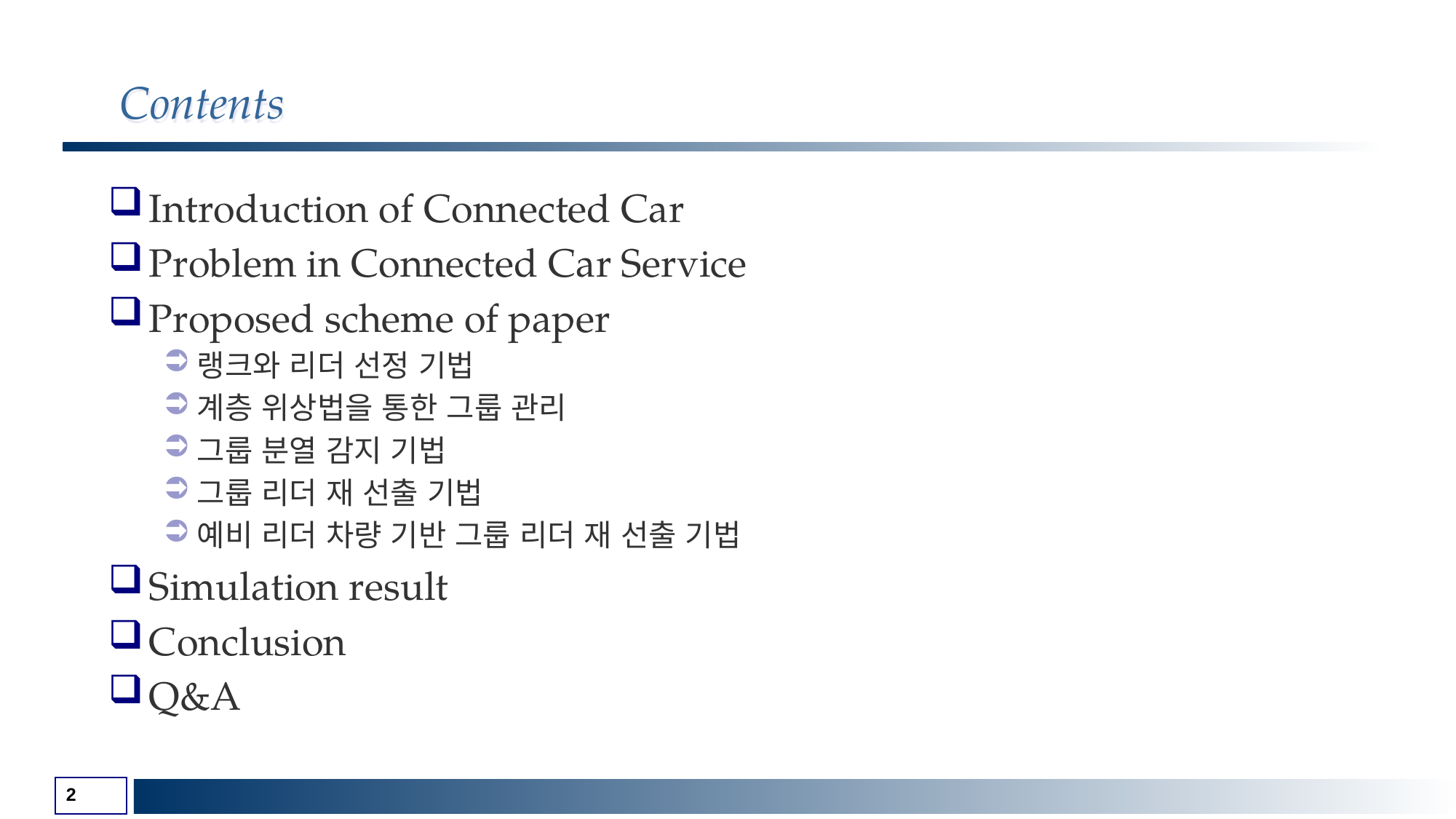

# Contents
Introduction of Connected Car
Problem in Connected Car Service
Proposed scheme of paper
랭크와 리더 선정 기법
계층 위상법을 통한 그룹 관리
그룹 분열 감지 기법
그룹 리더 재 선출 기법
예비 리더 차량 기반 그룹 리더 재 선출 기법
Simulation result
Conclusion
Q&A